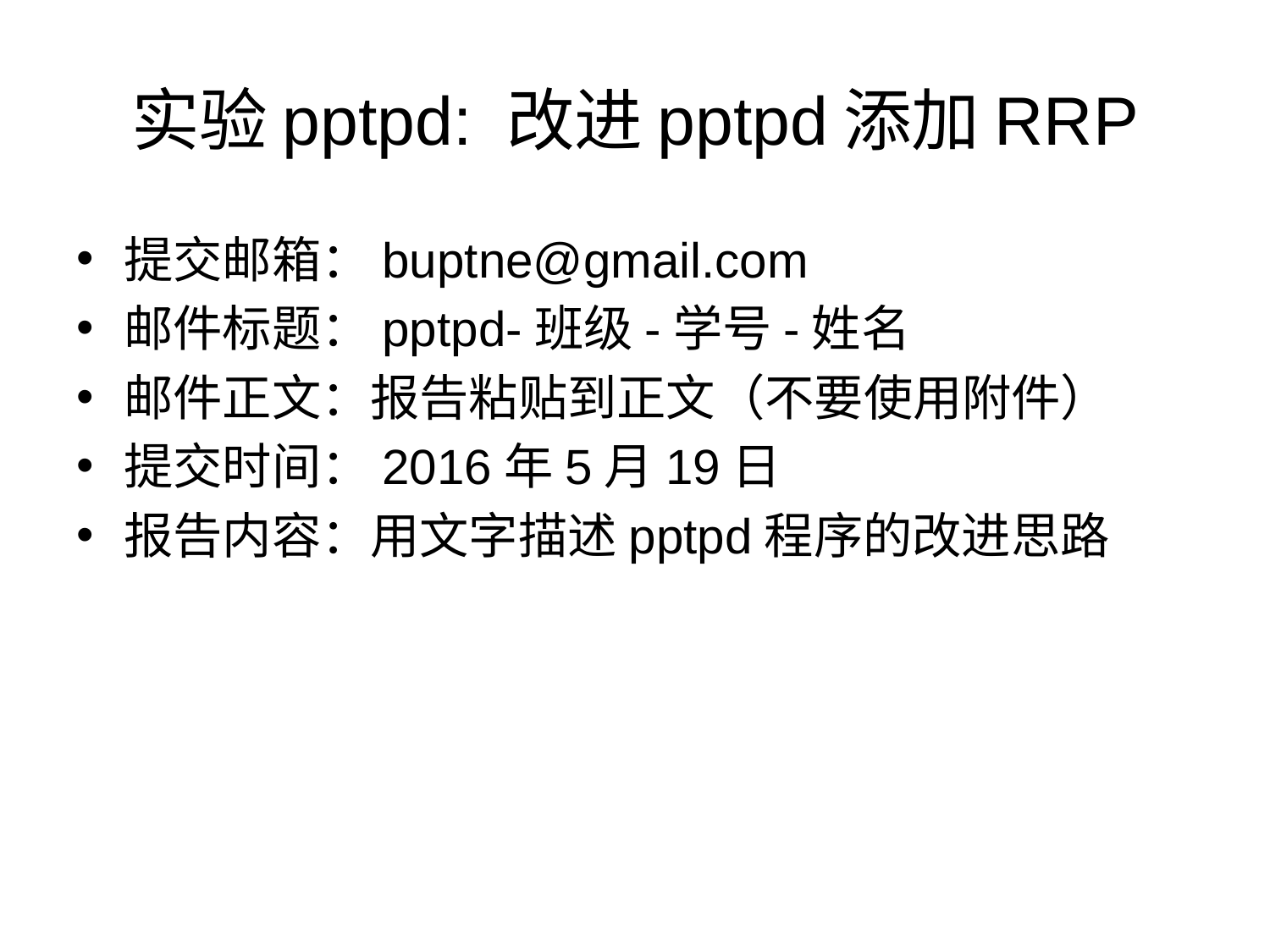

# 实验pptpd: 改进pptpd添加RRP
提交邮箱：buptne@gmail.com
邮件标题：pptpd-班级-学号-姓名
邮件正文：报告粘贴到正文（不要使用附件）
提交时间：2016年5月19日
报告内容：用文字描述pptpd程序的改进思路